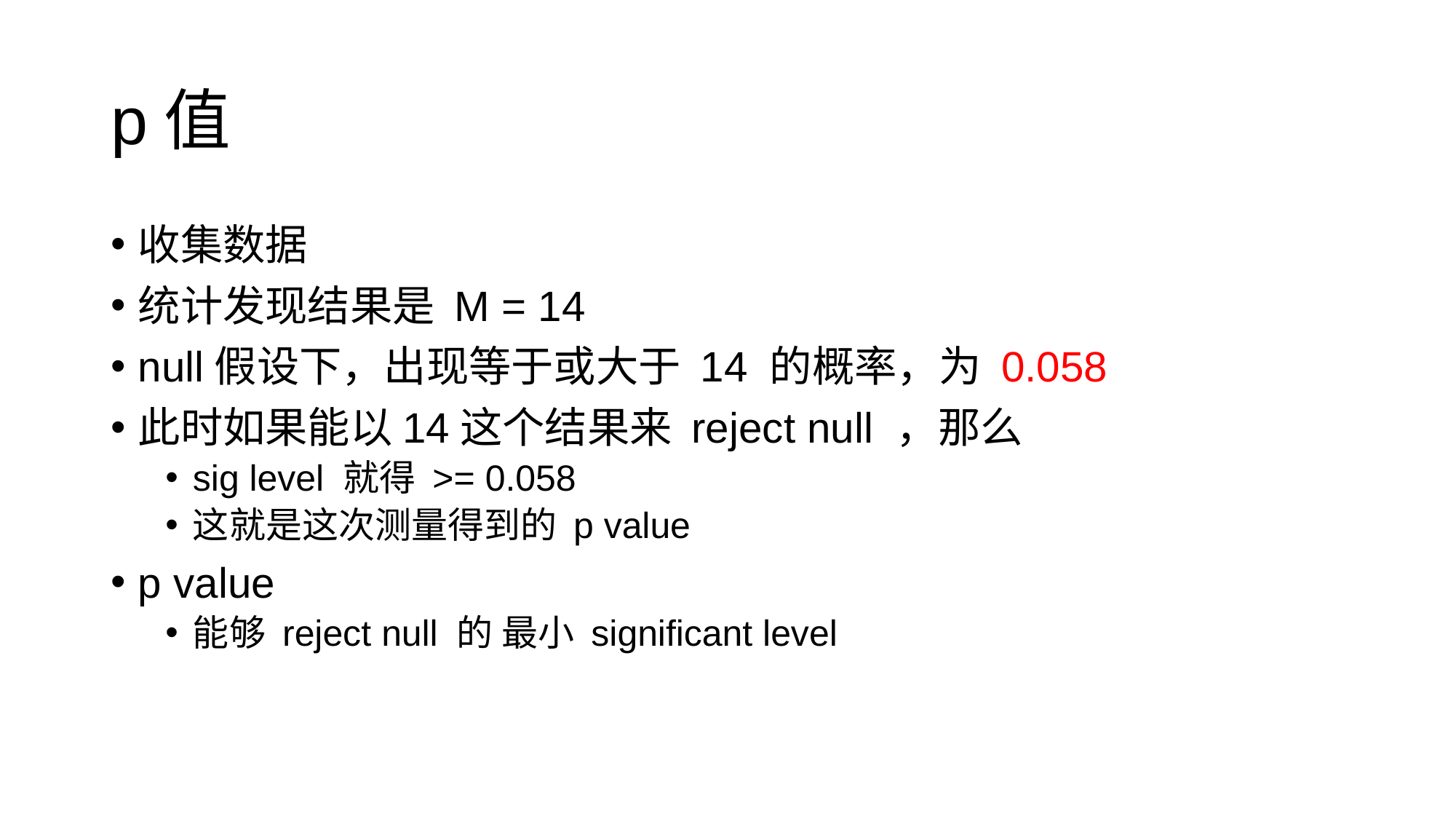

# p值
收集数据
统计发现结果是 M = 14
null假设下，出现等于或大于 14 的概率，为 0.058
此时如果能以14这个结果来 reject null ，那么
sig level 就得 >= 0.058
这就是这次测量得到的 p value
p value
能够 reject null 的 最小 significant level